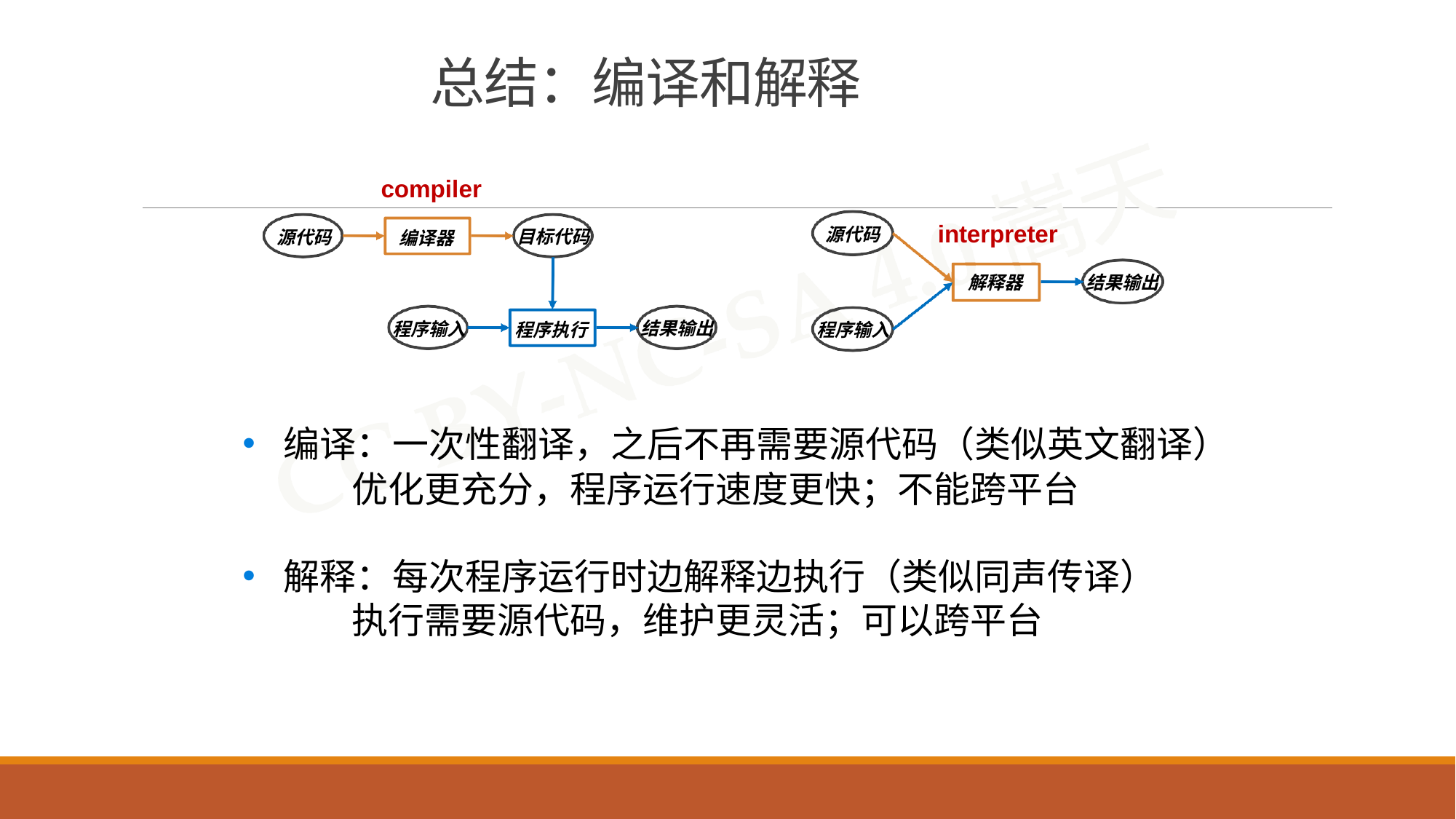

# 总结：编译和解释

compiler
编译器
interpreter
解释器
源代码
目标代码
源代码
结果输出
结果输出
程序输入
程序执行
程序输入

编译：一次性翻译，之后不再需要源代码（类似英文翻译）
		优化更充分，程序运行速度更快；不能跨平台

解释：每次程序运行时边解释边执行（类似同声传译）
		执行需要源代码，维护更灵活；可以跨平台